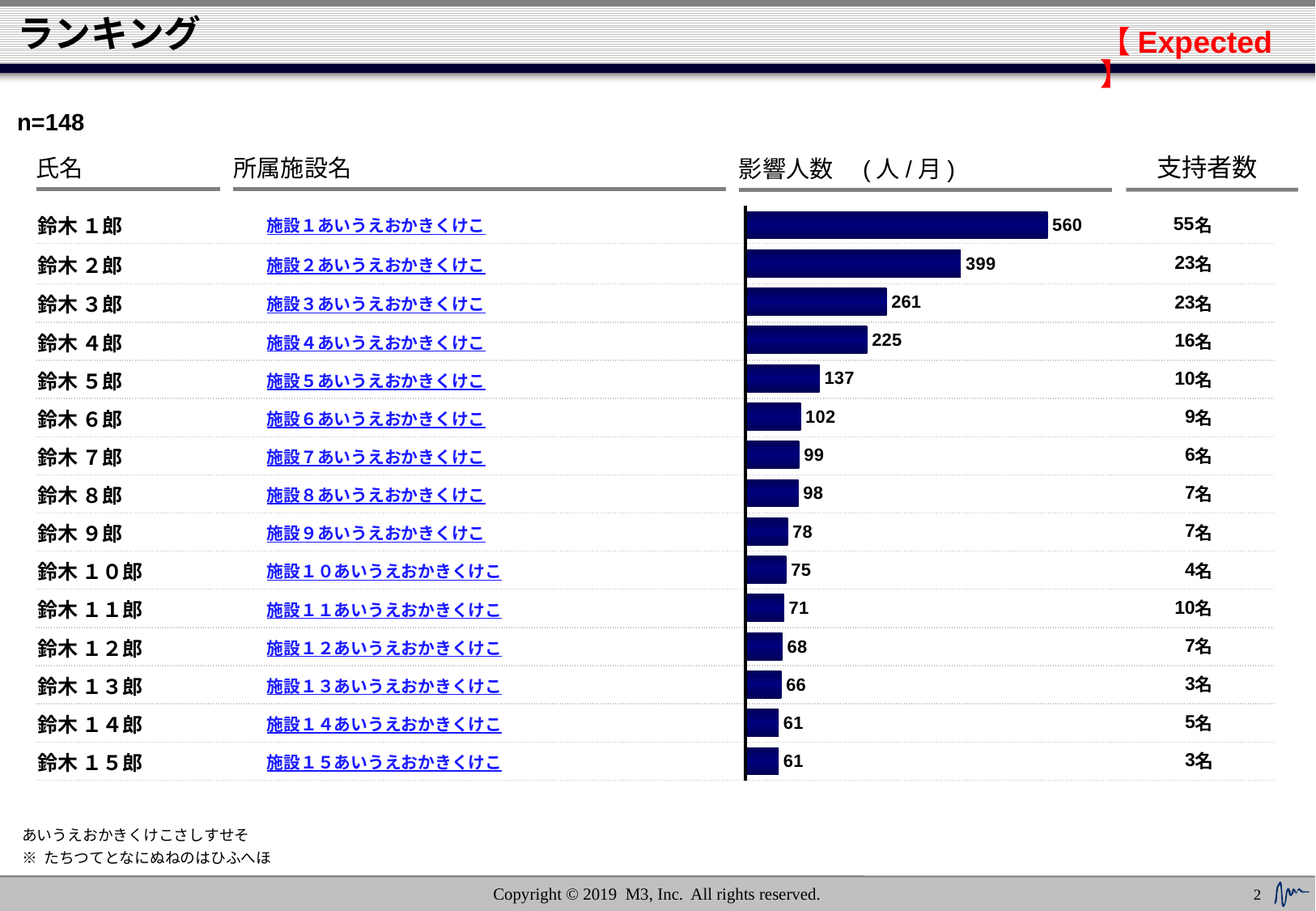

# ランキング
【Expected】

n=148

支持者数

氏名
所属施設名
影響人数　(人/月)

### Chart

| Category | 系列 1 |
|---|---|
| 分類 1 | 560.0 |
| 分類 2 | 399.0 |
| 分類 3 | 261.0 |
| 分類 4 | 225.0 |
| 分類 5 | 137.0 |
| 分類 6 | 102.0 |
| 分類 7 | 99.0 |
| 分類 8 | 98.0 |
| 分類 9 | 78.0 |
| 分類 10 | 75.0 |
| 分類 11 | 71.0 |
| 分類 12 | 68.0 |
| 分類 13 | 66.0 |
| 分類 14 | 61.0 |
| 分類 15 | 61.0 |
| 鈴木 １郎 | 施設１あいうえおかきくけこ |  | 55 | 名 |
| --- | --- | --- | --- | --- |
| 鈴木 ２郎 | 施設２あいうえおかきくけこ |  | 23 | 名 |
| 鈴木 ３郎 | 施設３あいうえおかきくけこ |  | 23 | 名 |
| 鈴木 ４郎 | 施設４あいうえおかきくけこ |  | 16 | 名 |
| 鈴木 ５郎 | 施設５あいうえおかきくけこ |  | 10 | 名 |
| 鈴木 ６郎 | 施設６あいうえおかきくけこ |  | 9 | 名 |
| 鈴木 ７郎 | 施設７あいうえおかきくけこ |  | 6 | 名 |
| 鈴木 ８郎 | 施設８あいうえおかきくけこ |  | 7 | 名 |
| 鈴木 ９郎 | 施設９あいうえおかきくけこ |  | 7 | 名 |
| 鈴木 １０郎 | 施設１０あいうえおかきくけこ |  | 4 | 名 |
| 鈴木 １１郎 | 施設１１あいうえおかきくけこ |  | 10 | 名 |
| 鈴木 １２郎 | 施設１２あいうえおかきくけこ |  | 7 | 名 |
| 鈴木 １３郎 | 施設１３あいうえおかきくけこ |  | 3 | 名 |
| 鈴木 １４郎 | 施設１４あいうえおかきくけこ |  | 5 | 名 |
| 鈴木 １５郎 | 施設１５あいうえおかきくけこ |  | 3 | 名 |
あいうえおかきくけこさしすせそ
※ たちつてとなにぬねのはひふへほ